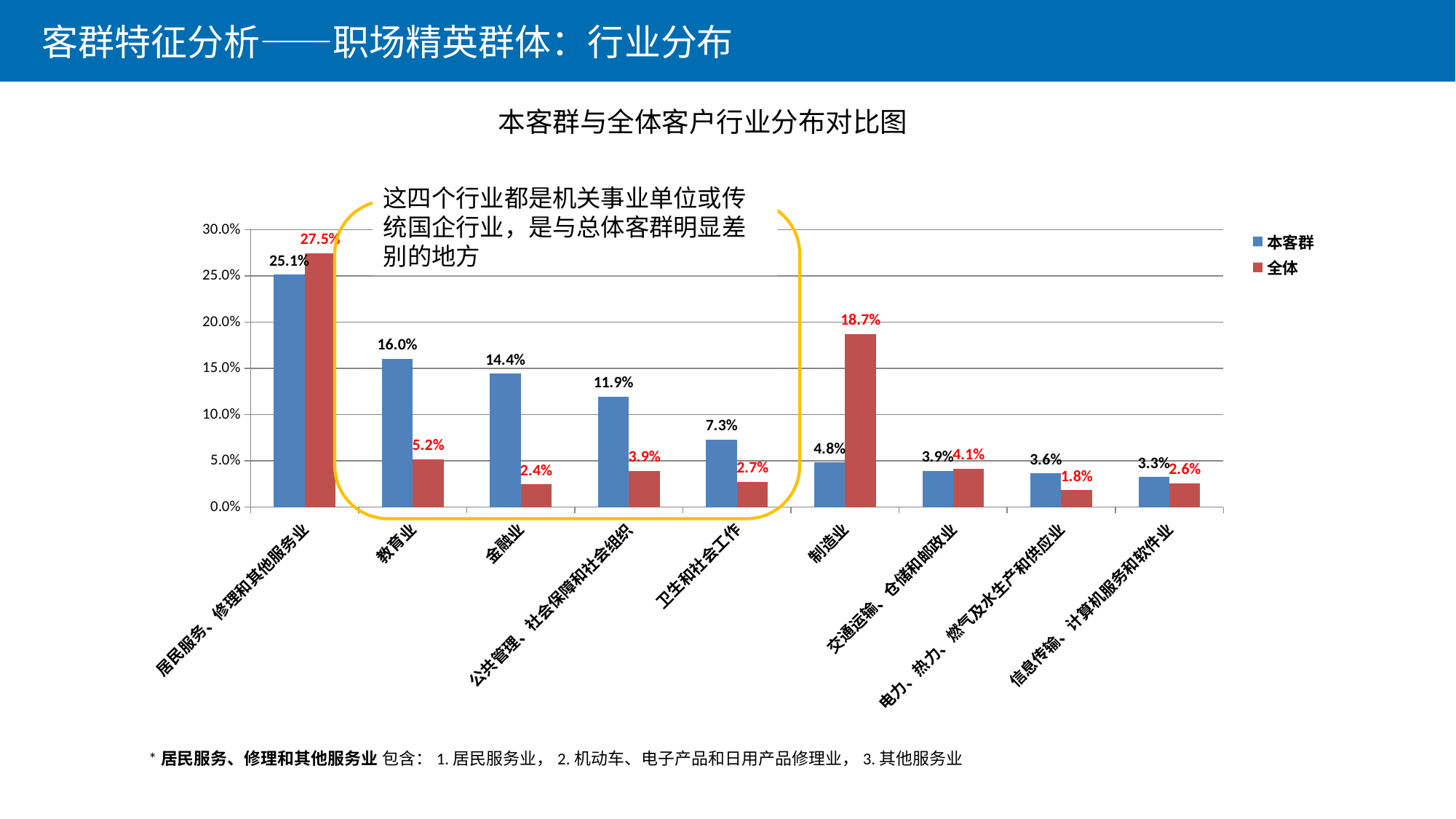

客群特征分析——职场精英群体：行业分布
本客群与全体客户行业分布对比图
这四个行业都是机关事业单位或传统国企行业，是与总体客群明显差别的地方

### Chart

| Category | 本客群 | 全体 |
|---|---|---|
| 居民服务、修理和其他服务业 | 0.2513186472230844 | 0.27472211656312073 |
| 教育业 | 0.1604095563139932 | 0.05193778792105153 |
| 金融业 | 0.14427551970214086 | 0.024496006085964275 |
| 公共管理、社会保障和社会组织 | 0.11945392491467577 | 0.0393051857487004 |
| 卫生和社会工作 | 0.07291343468817885 | 0.027285406364904292 |
| 制造业 | 0.04840210983555698 | 0.1873589450995309 |
| 交通运输、仓储和邮政业 | 0.03909401179025753 | 0.041498668695321414 |
| 电力、热力、燃气及水生产和供应业 | 0.036301582376667745 | 0.018202950002113204 |
| 信息传输、计算机服务和软件业 | 0.032578343158547976 | 0.02594142259414226 |
*居民服务、修理和其他服务业 包含：1.居民服务业，2.机动车、电子产品和日用产品修理业，3.其他服务业